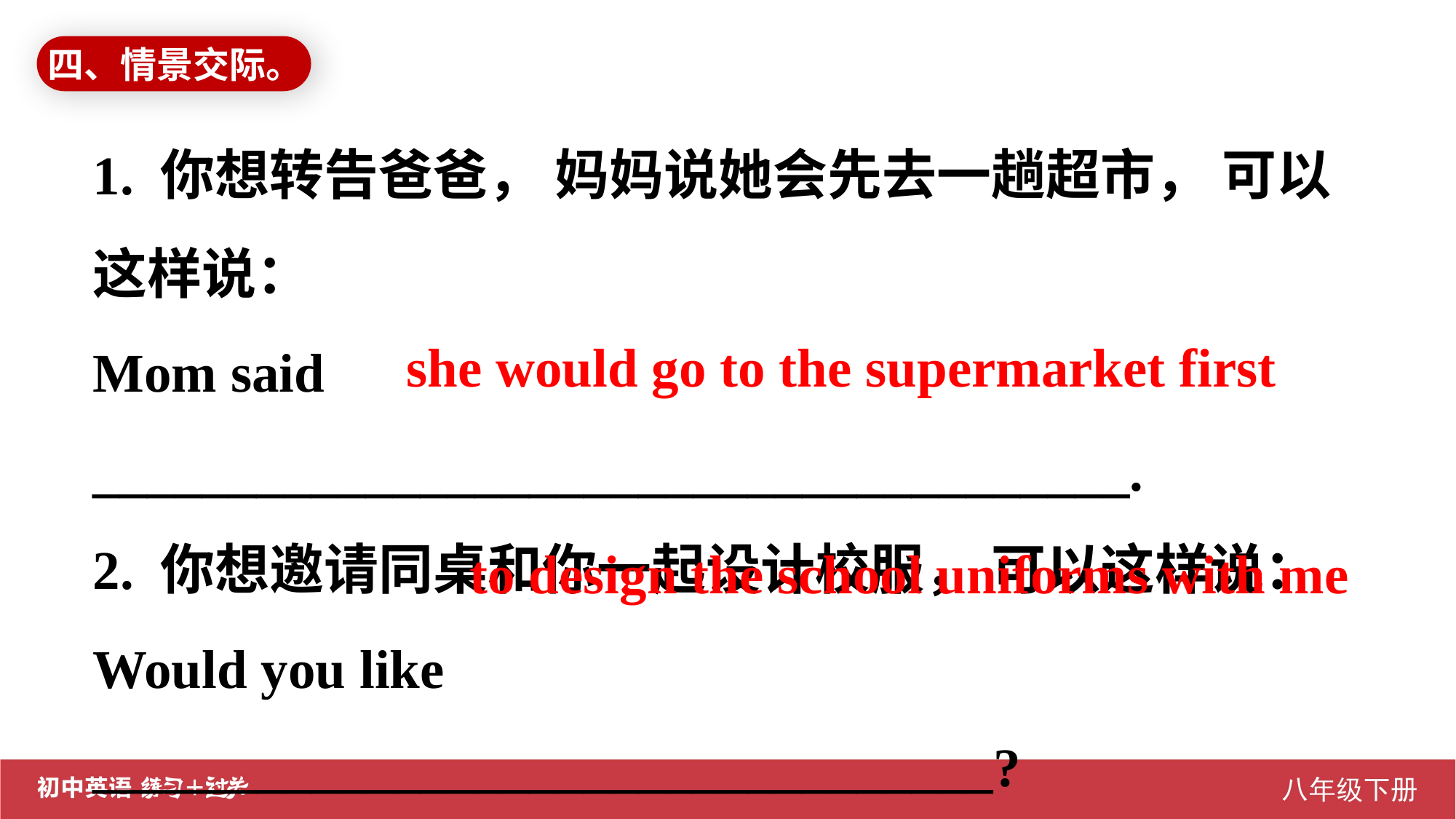

四、情景交际。
1. 你想转告爸爸， 妈妈说她会先去一趟超市， 可以这样说：
Mom said ______________________________________.
2. 你想邀请同桌和你一起设计校服， 可以这样说：
Would you like _________________________________?
she would go to the supermarket first
to design the school uniforms with me